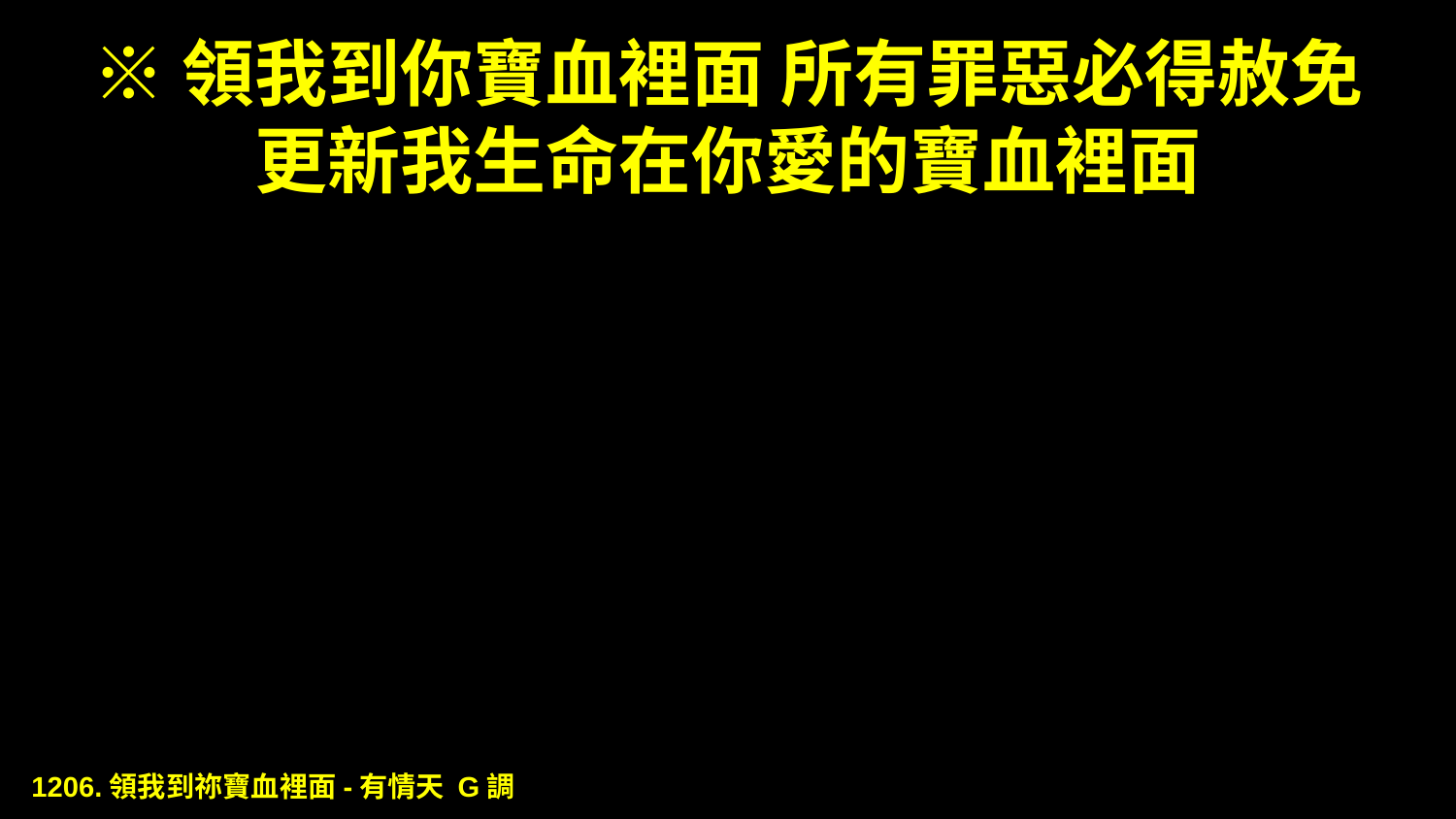

# ※領我到你寶血裡面 所有罪惡必得赦免 更新我生命在你愛的寶血裡面
1206.領我到祢寶血裡面-有情天 G調